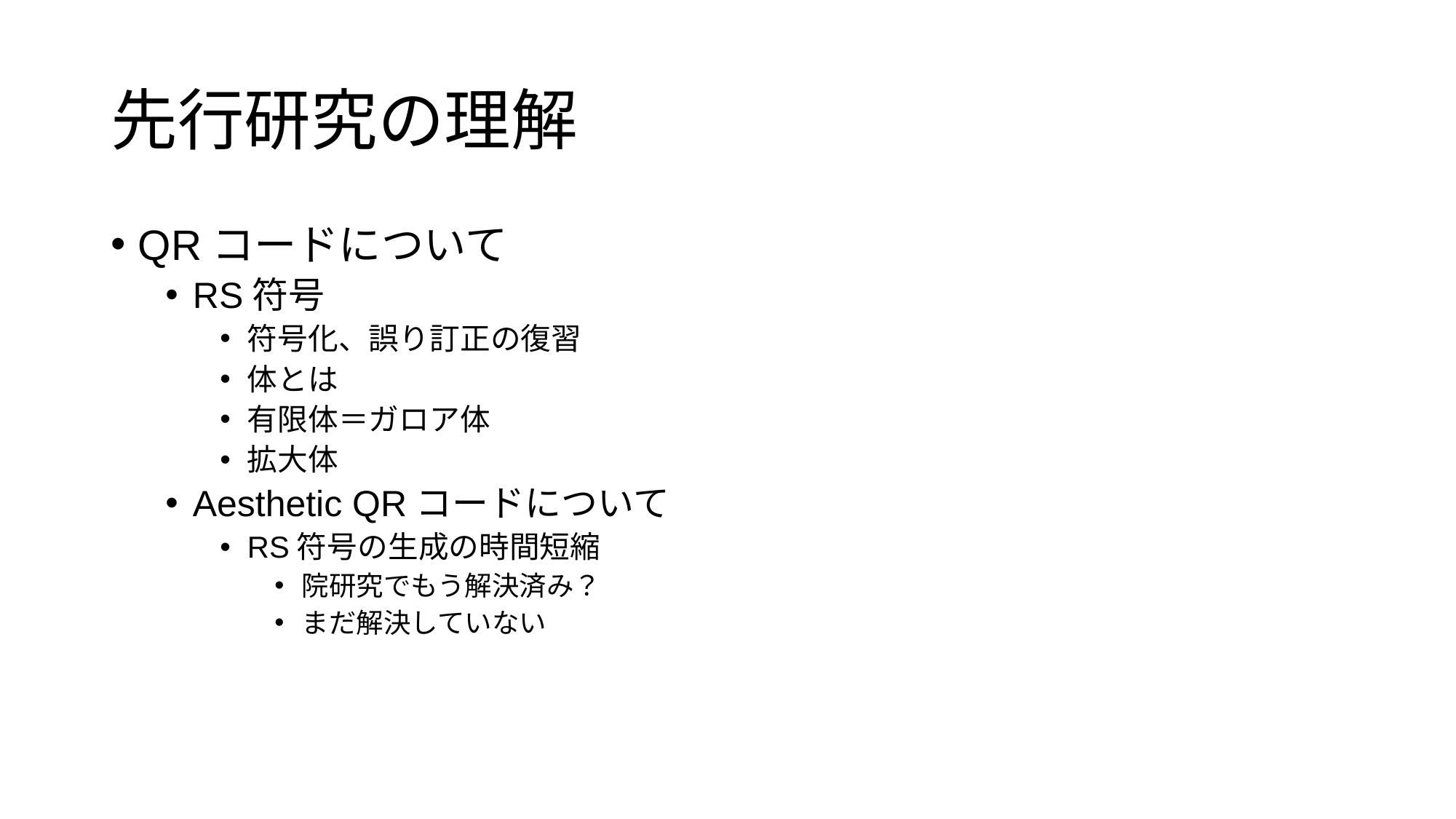

# 先行研究の理解
QRコードについて
RS符号
符号化、誤り訂正の復習
体とは
有限体＝ガロア体
拡大体
Aesthetic QRコードについて
RS符号の生成の時間短縮
院研究でもう解決済み？
まだ解決していない